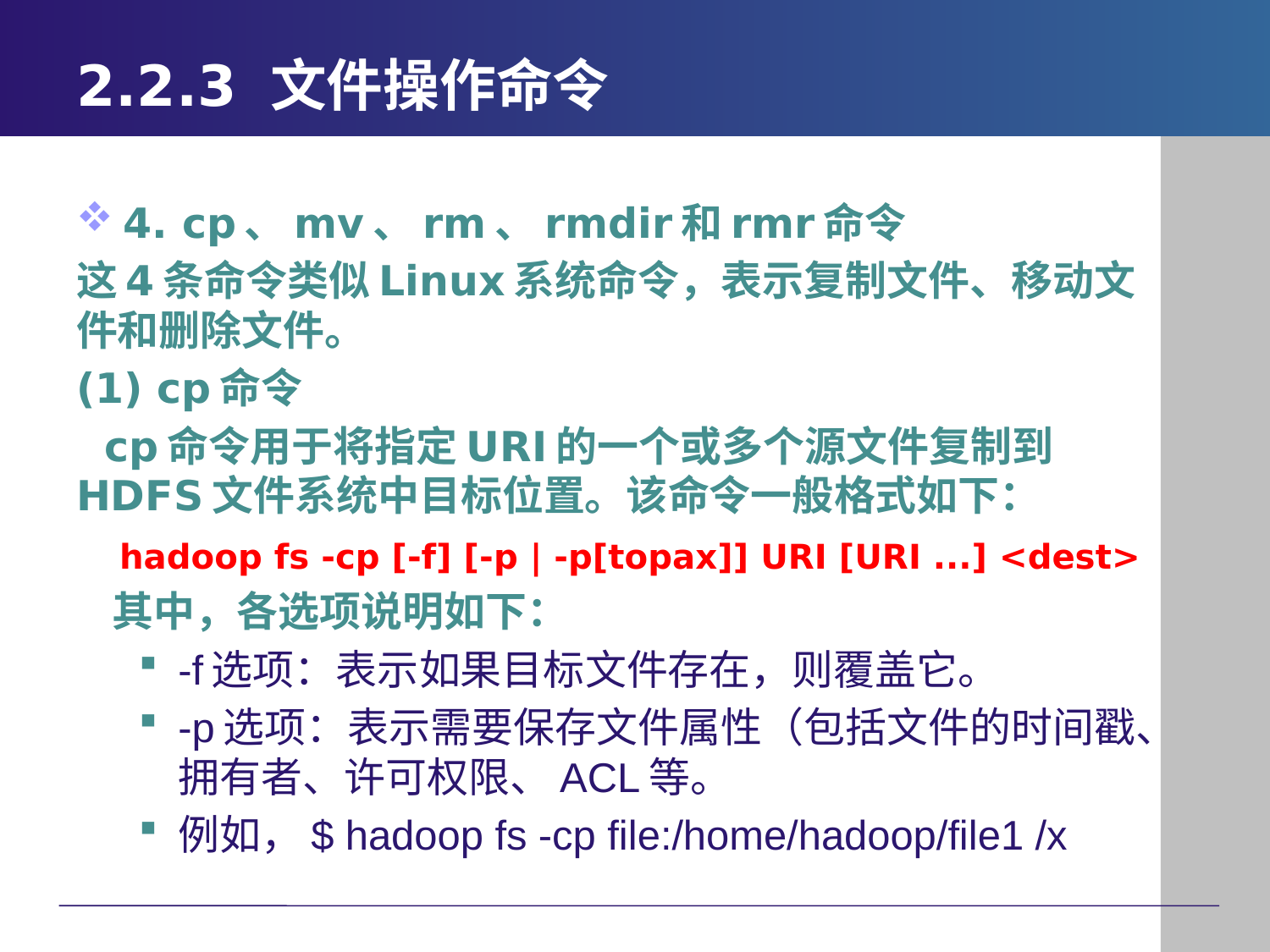

# 2.2.3 文件操作命令
4. cp、mv、rm、rmdir和rmr命令
这4条命令类似Linux系统命令，表示复制文件、移动文件和删除文件。
(1) cp命令
  cp命令用于将指定URI的一个或多个源文件复制到HDFS文件系统中目标位置。该命令一般格式如下：
   hadoop fs -cp [-f] [-p | -p[topax]] URI [URI ...] <dest>
   其中，各选项说明如下：
-f选项：表示如果目标文件存在，则覆盖它。
-p选项：表示需要保存文件属性（包括文件的时间戳、拥有者、许可权限、ACL等。
例如，$ hadoop fs -cp file:/home/hadoop/file1 /x